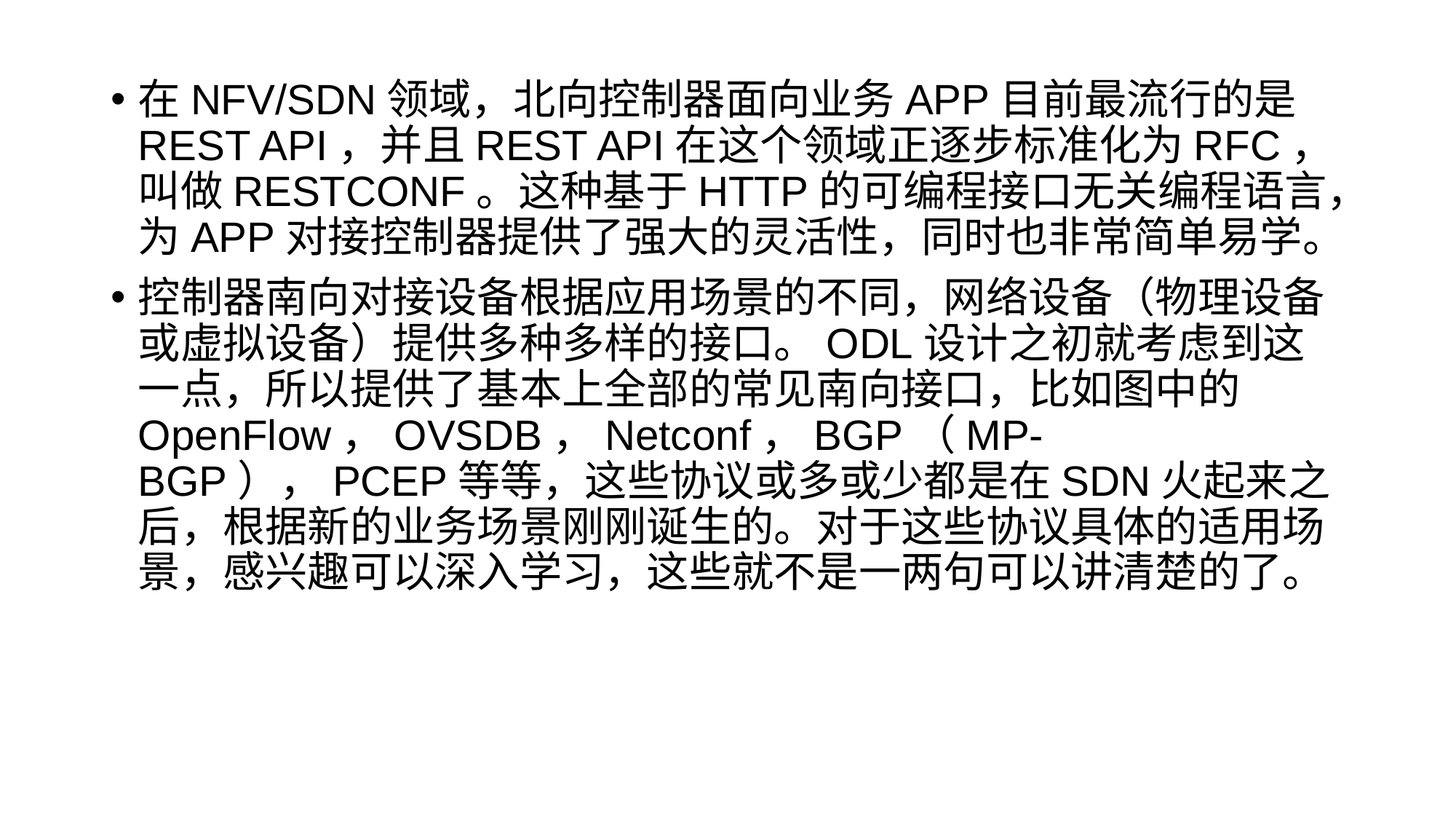

在NFV/SDN领域，北向控制器面向业务APP目前最流行的是REST API，并且REST API在这个领域正逐步标准化为RFC，叫做RESTCONF。这种基于HTTP的可编程接口无关编程语言，为APP对接控制器提供了强大的灵活性，同时也非常简单易学。
控制器南向对接设备根据应用场景的不同，网络设备（物理设备或虚拟设备）提供多种多样的接口。ODL设计之初就考虑到这一点，所以提供了基本上全部的常见南向接口，比如图中的OpenFlow，OVSDB，Netconf，BGP（MP-BGP），PCEP等等，这些协议或多或少都是在SDN火起来之后，根据新的业务场景刚刚诞生的。对于这些协议具体的适用场景，感兴趣可以深入学习，这些就不是一两句可以讲清楚的了。